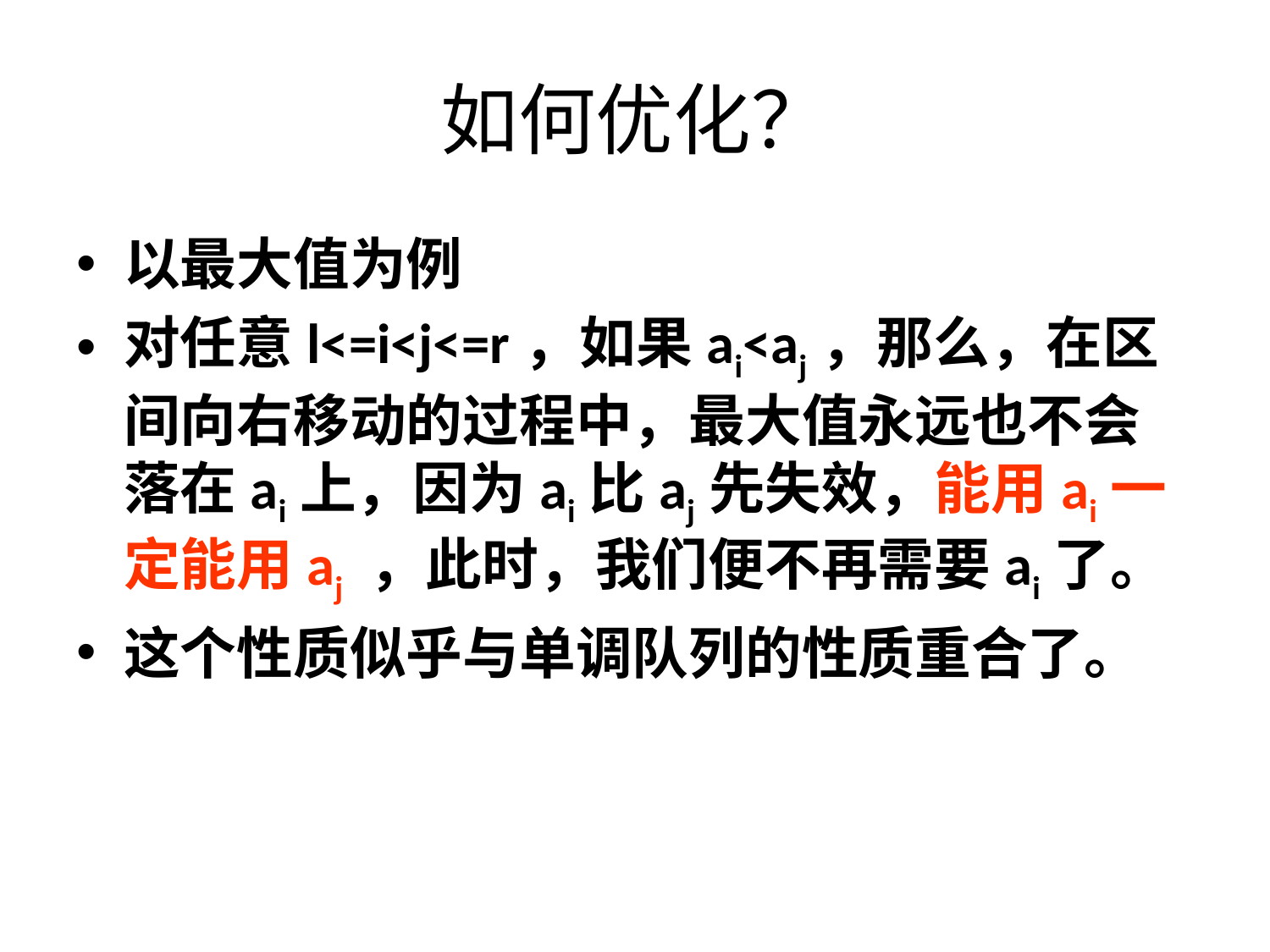

# 如何优化？
以最大值为例
对任意l<=i<j<=r，如果ai<aj，那么，在区间向右移动的过程中，最大值永远也不会落在ai上，因为ai比aj先失效，能用ai一定能用aj ，此时，我们便不再需要ai了。
这个性质似乎与单调队列的性质重合了。